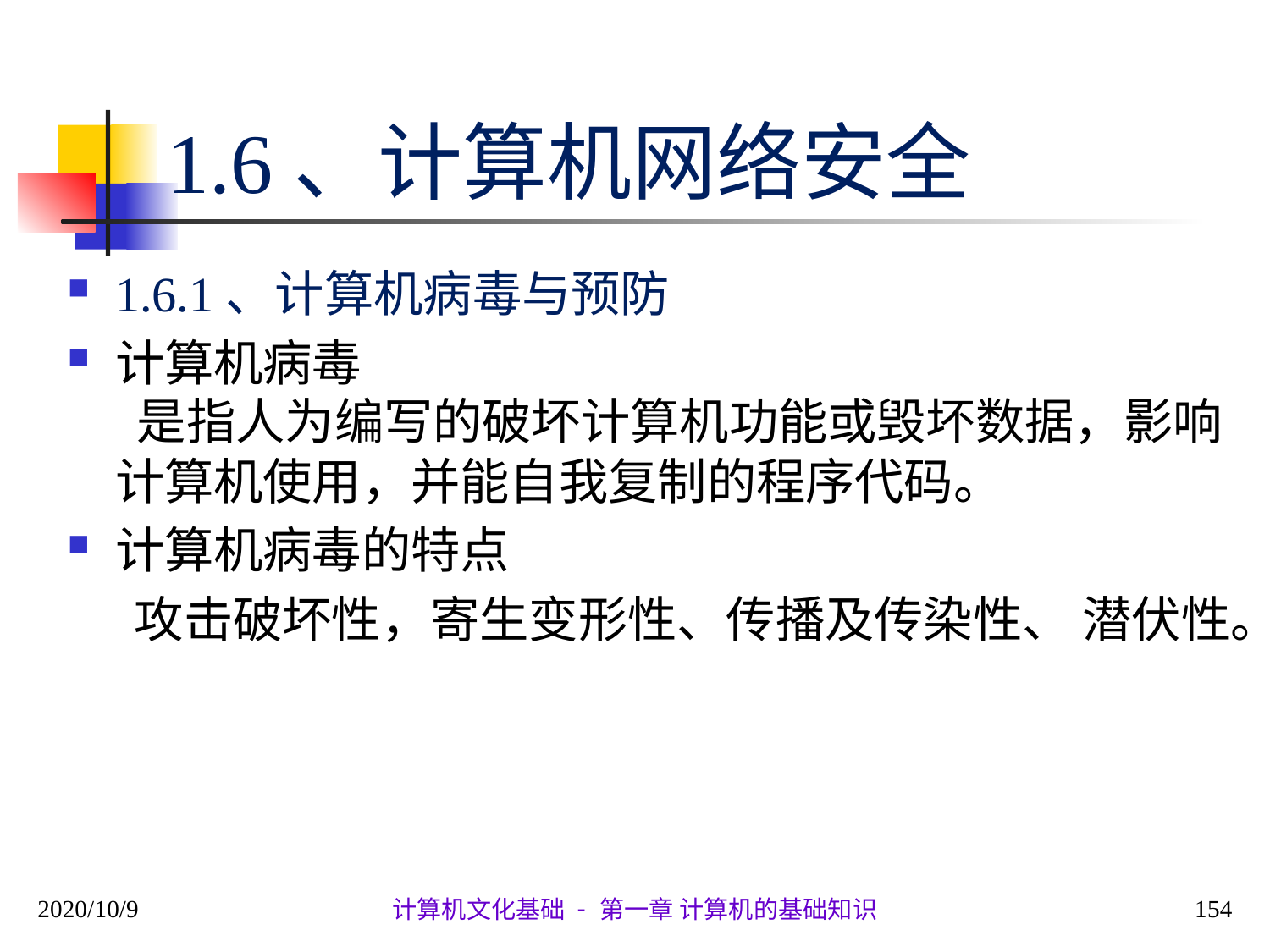

1.6、计算机网络安全
1.6.1、计算机病毒与预防
计算机病毒
  是指人为编写的破坏计算机功能或毁坏数据，影响计算机使用，并能自我复制的程序代码。
计算机病毒的特点
     攻击破坏性，寄生变形性、传播及传染性、 潜伏性。
2020/10/9
154
计算机文化基础 - 第一章 计算机的基础知识